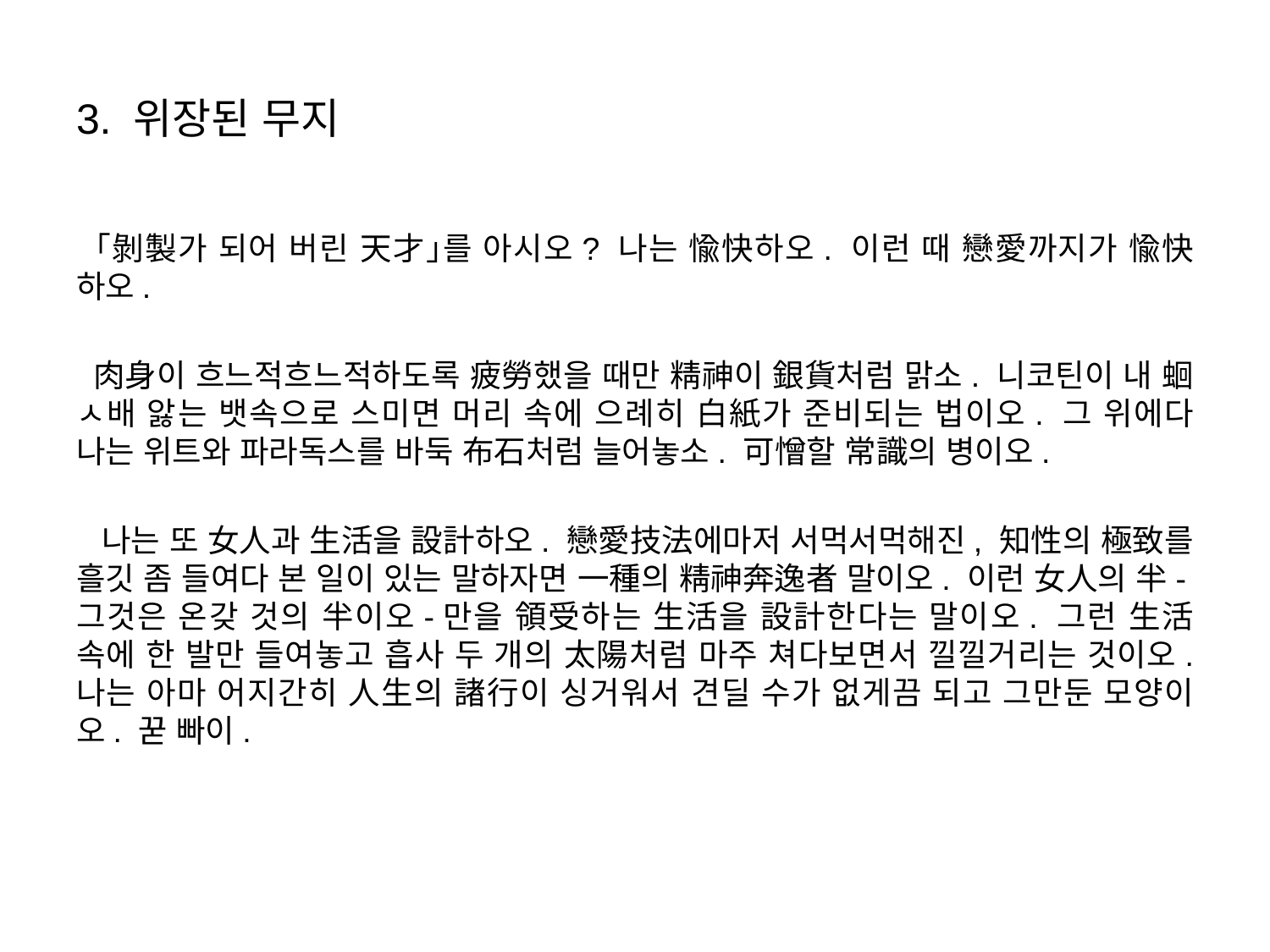

# 3. 위장된 무지
 ｢剝製가 되어 버린 天才｣를 아시오? 나는 愉快하오. 이런 때 戀愛까지가 愉快하오.

 肉身이 흐느적흐느적하도록 疲勞했을 때만 精神이 銀貨처럼 맑소. 니코틴이 내 蛔ㅅ배 앓는 뱃속으로 스미면 머리 속에 으례히 白紙가 준비되는 법이오. 그 위에다 나는 위트와 파라독스를 바둑 布石처럼 늘어놓소. 可憎할 常識의 병이오.

  나는 또 女人과 生活을 設計하오. 戀愛技法에마저 서먹서먹해진, 知性의 極致를 흘깃 좀 들여다 본 일이 있는 말하자면 一種의 精神奔逸者 말이오. 이런 女人의 半-그것은 온갖 것의 半이오-만을 領受하는 生活을 設計한다는 말이오. 그런 生活 속에 한 발만 들여놓고 흡사 두 개의 太陽처럼 마주 쳐다보면서 낄낄거리는 것이오. 나는 아마 어지간히 人生의 諸行이 싱거워서 견딜 수가 없게끔 되고 그만둔 모양이오. 꾿 빠이.